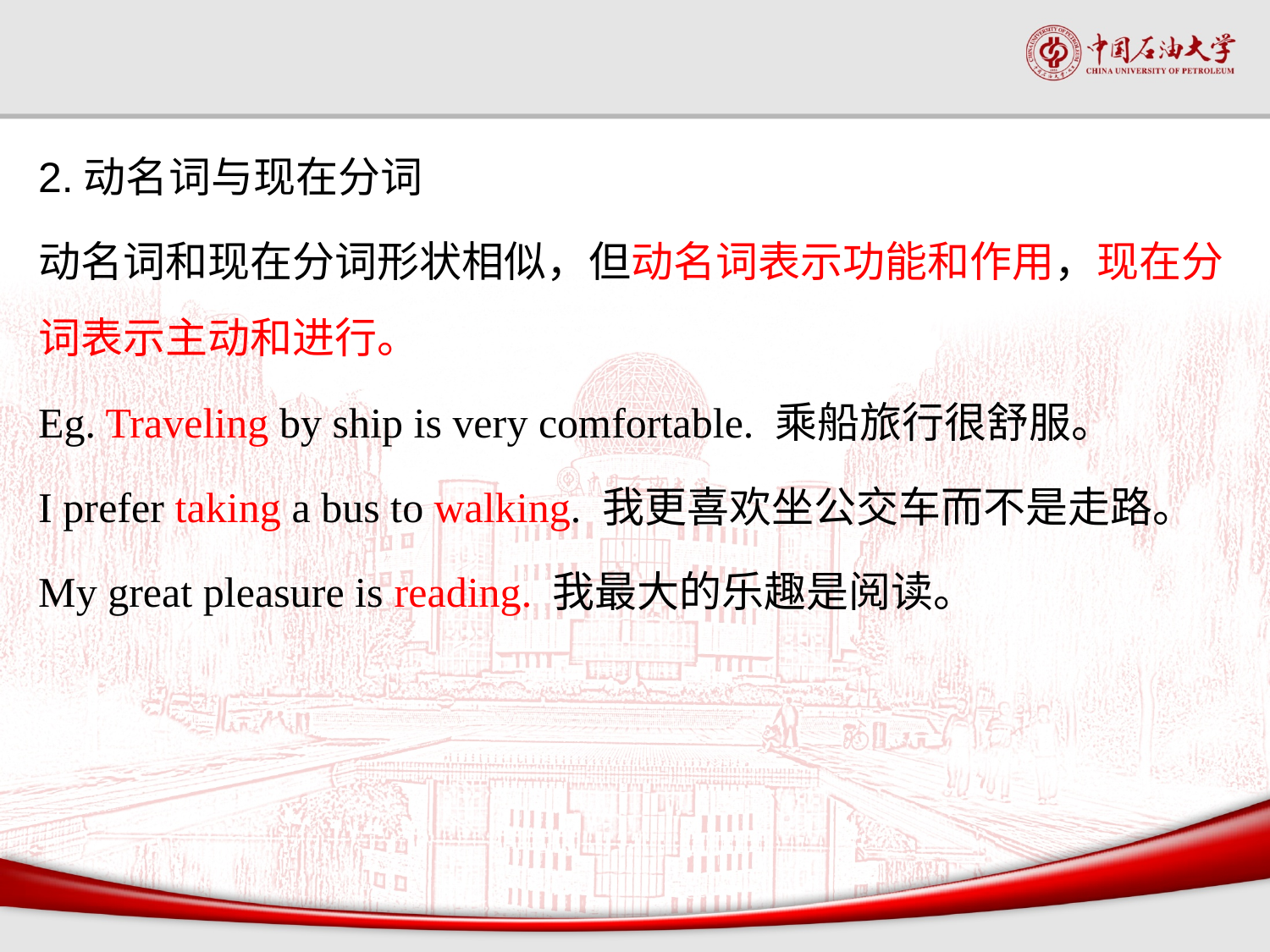

2.动名词与现在分词
动名词和现在分词形状相似，但动名词表示功能和作用，现在分词表示主动和进行。
Eg. Traveling by ship is very comfortable. 乘船旅行很舒服。
I prefer taking a bus to walking. 我更喜欢坐公交车而不是走路。
My great pleasure is reading. 我最大的乐趣是阅读。